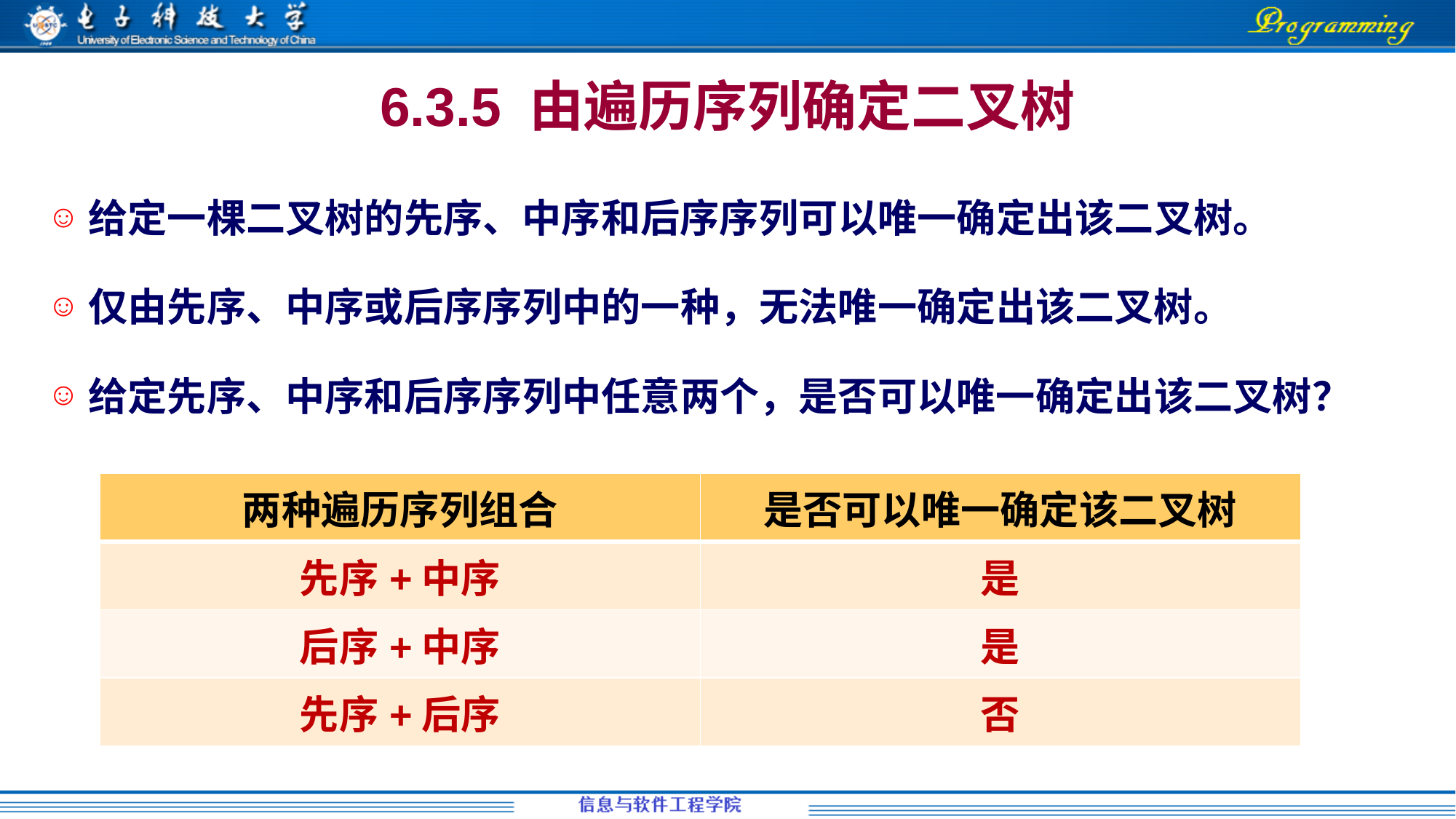

81
# 6.3.5 由遍历序列确定二叉树
给定一棵二叉树的先序、中序和后序序列可以唯一确定出该二叉树。
仅由先序、中序或后序序列中的一种，无法唯一确定出该二叉树。
给定先序、中序和后序序列中任意两个，是否可以唯一确定出该二叉树？

| 两种遍历序列组合 | 是否可以唯一确定该二叉树 |
| --- | --- |
| 先序+中序 | 是 |
| 后序+中序 | 是 |
| 先序+后序 | 否 |